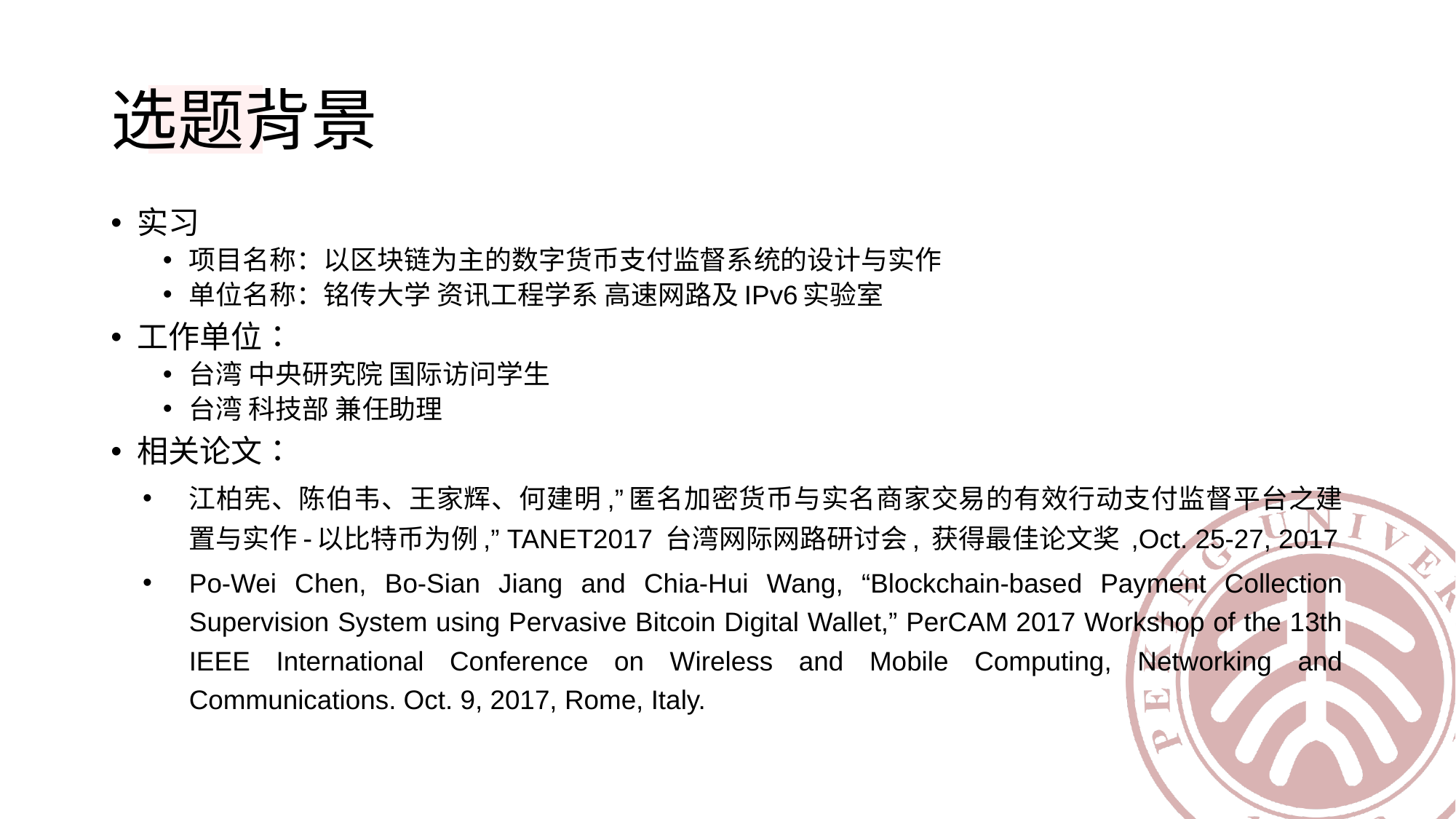

# 选题背景

实习
项目名称：以区块链为主的数字货币支付监督系统的设计与实作
单位名称：铭传大学 资讯工程学系 高速网路及IPv6实验室
工作单位：
台湾 中央研究院 国际访问学生
台湾 科技部 兼任助理
相关论文：
江柏宪、陈伯韦、王家辉、何建明,”匿名加密货币与实名商家交易的有效行动支付监督平台之建置与实作-以比特币为例,” TANET2017 台湾网际网路研讨会, 获得最佳论文奖 ,Oct. 25-27, 2017
Po-Wei Chen, Bo-Sian Jiang and Chia-Hui Wang, “Blockchain-based Payment Collection Supervision System using Pervasive Bitcoin Digital Wallet,” PerCAM 2017 Workshop of the 13th IEEE International Conference on Wireless and Mobile Computing, Networking and Communications. Oct. 9, 2017, Rome, Italy.